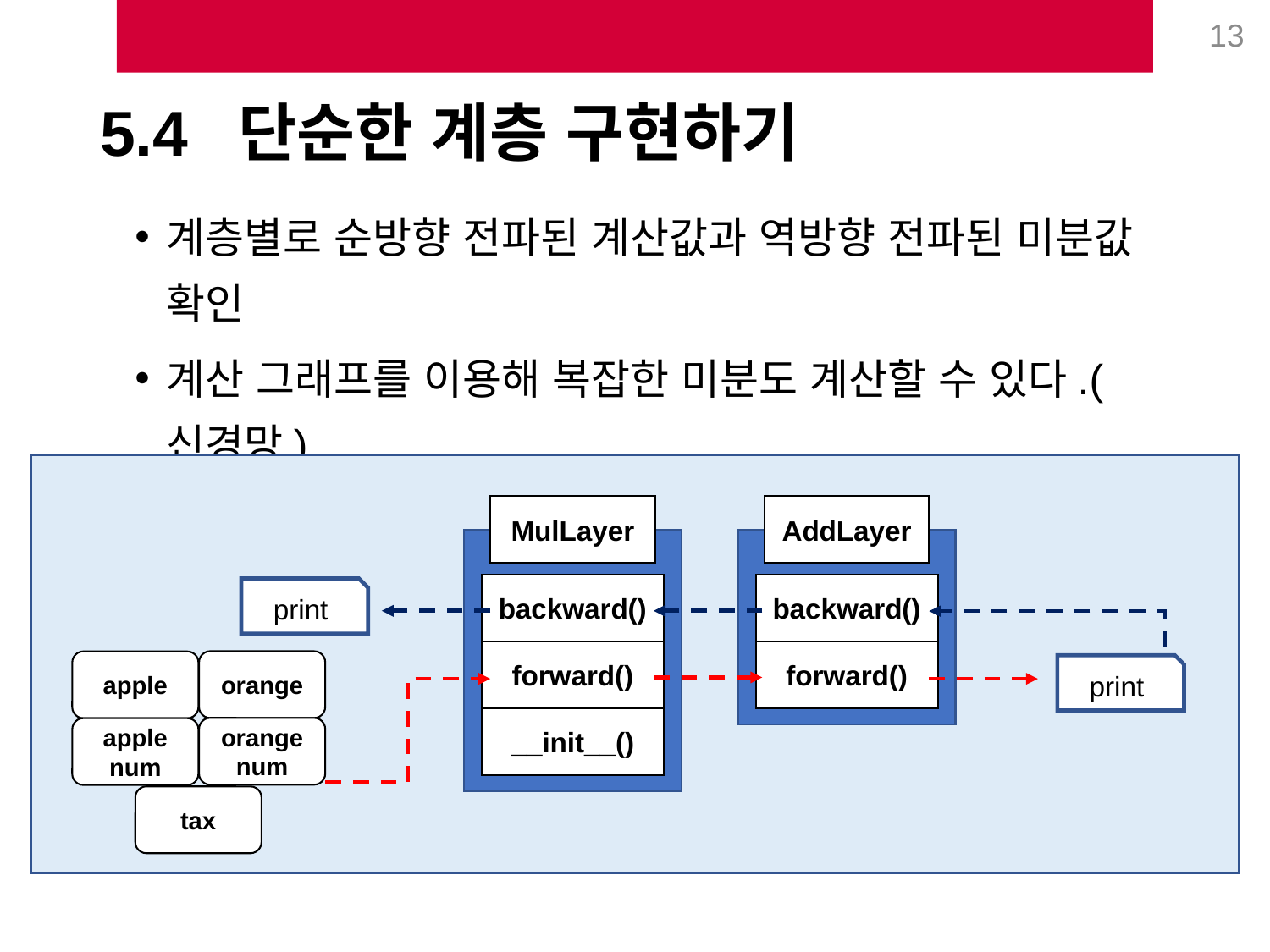

13
# 5.4  단순한 계층 구현하기
계층별로 순방향 전파된 계산값과 역방향 전파된 미분값 확인
계산 그래프를 이용해 복잡한 미분도 계산할 수 있다.(신경망)

MulLayer

backward()
forward()
__init__()
AddLayer

backward()
forward()
print

orange
apple
orange
num
apple
num
tax
print